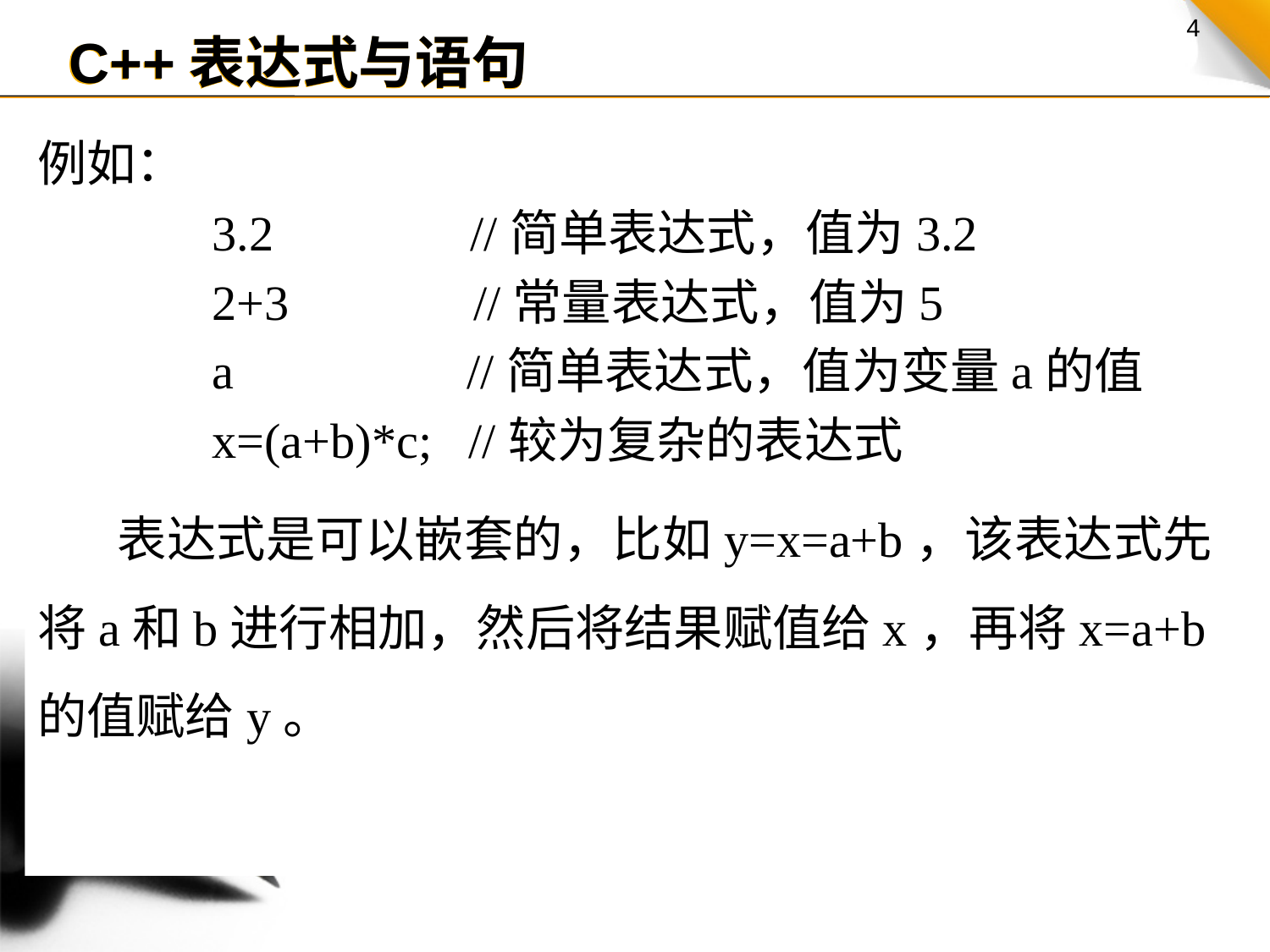

C++表达式与语句
例如：
		3.2                //简单表达式，值为3.2
		2+3               //常量表达式，值为5
		a                   //简单表达式，值为变量a的值
		x=(a+b)*c;   //较为复杂的表达式
      表达式是可以嵌套的，比如y=x=a+b，该表达式先将a和b进行相加，然后将结果赋值给x，再将x=a+b的值赋给y。